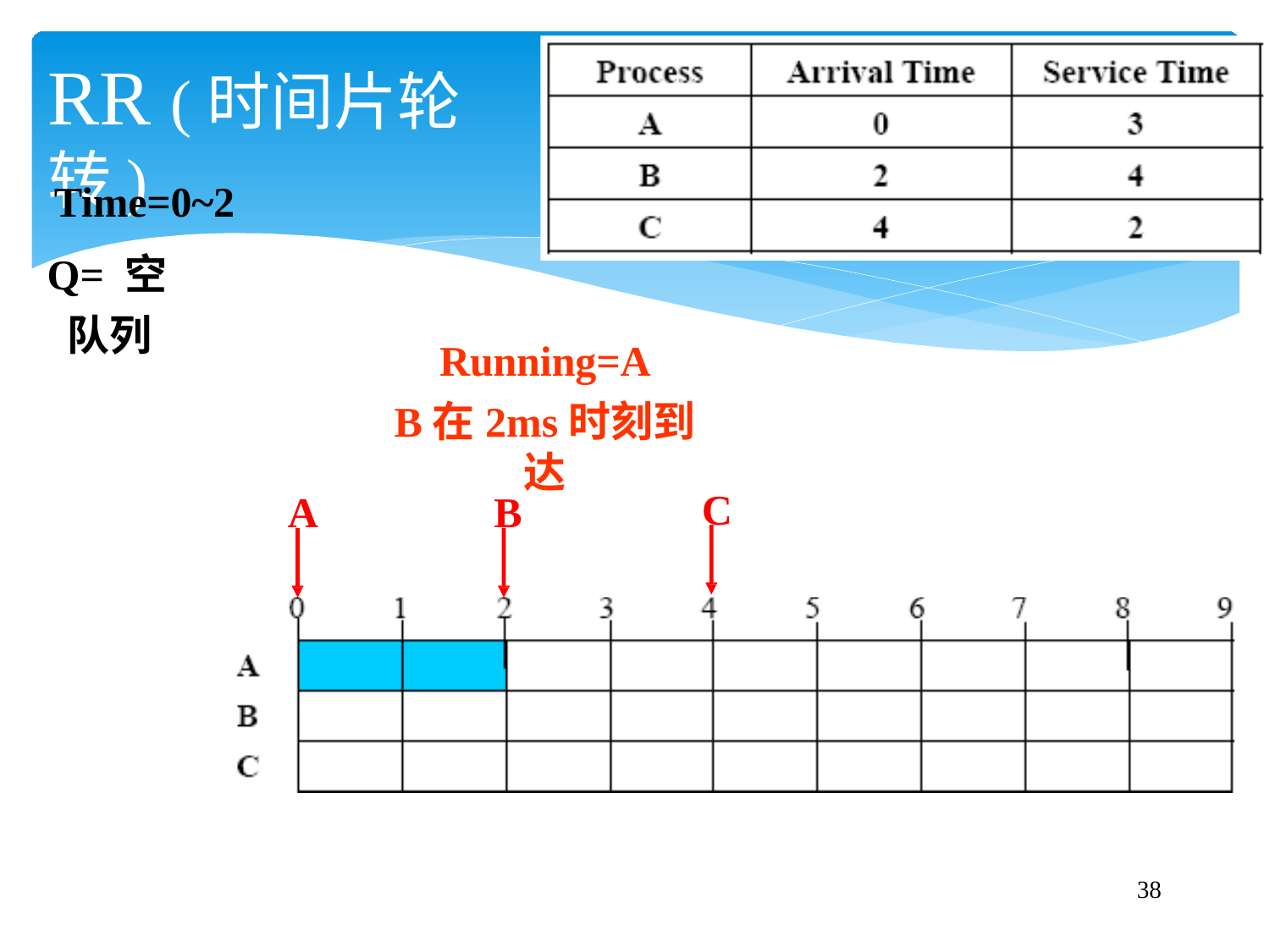

# RR (时间片轮转)
Time=0~2
Q= 空
队列
Running=A
B在2ms时刻到达
C
A
B

38